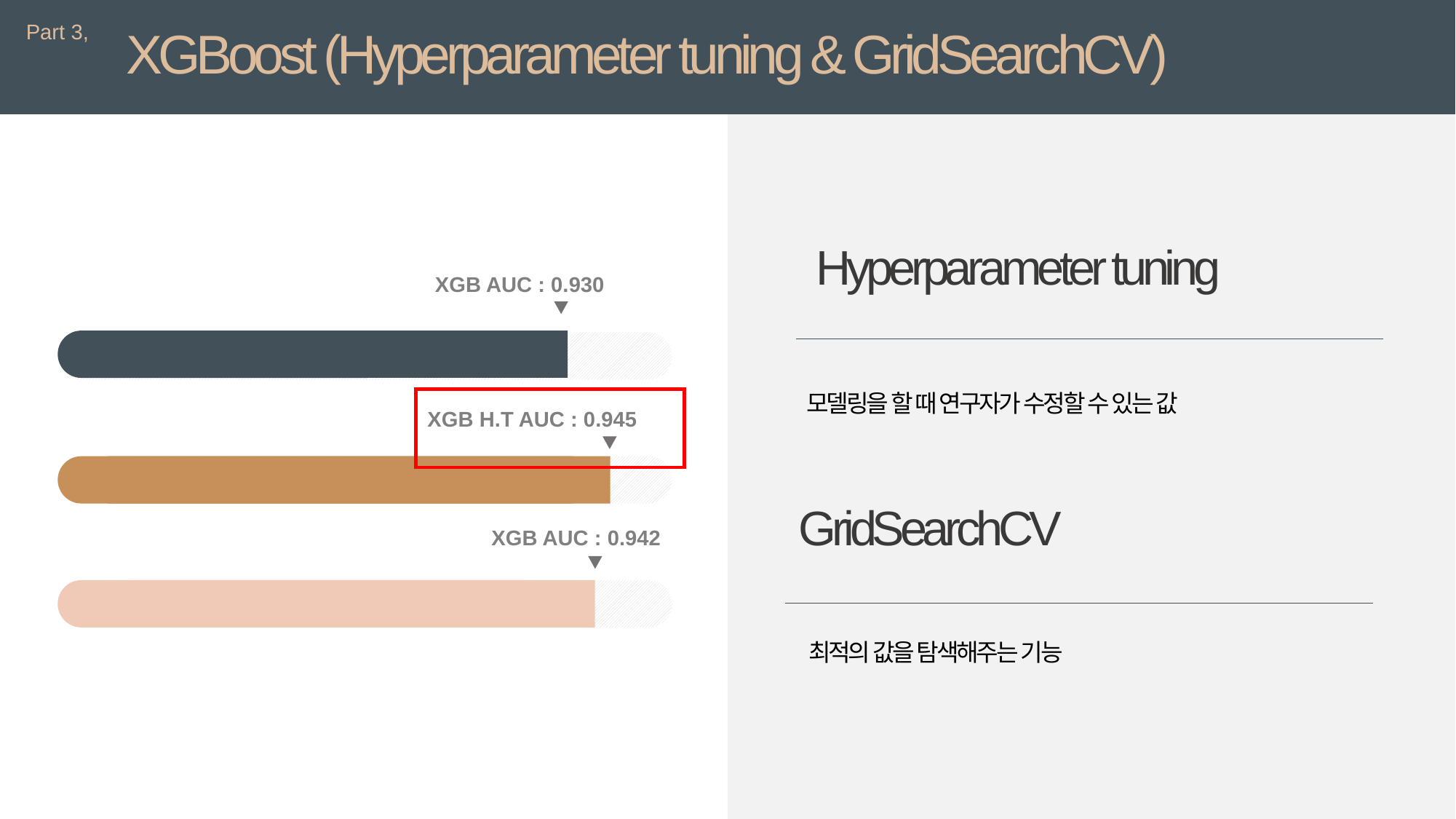

Part 3,
XGBoost (Hyperparameter tuning & GridSearchCV)

Hyperparameter tuning
XGB AUC : 0.930

모델링을 할 때 연구자가 수정할 수 있는 값

XGB H.T AUC : 0.945

GridSearchCV
XGB AUC : 0.942

최적의 값을 탐색해주는 기능